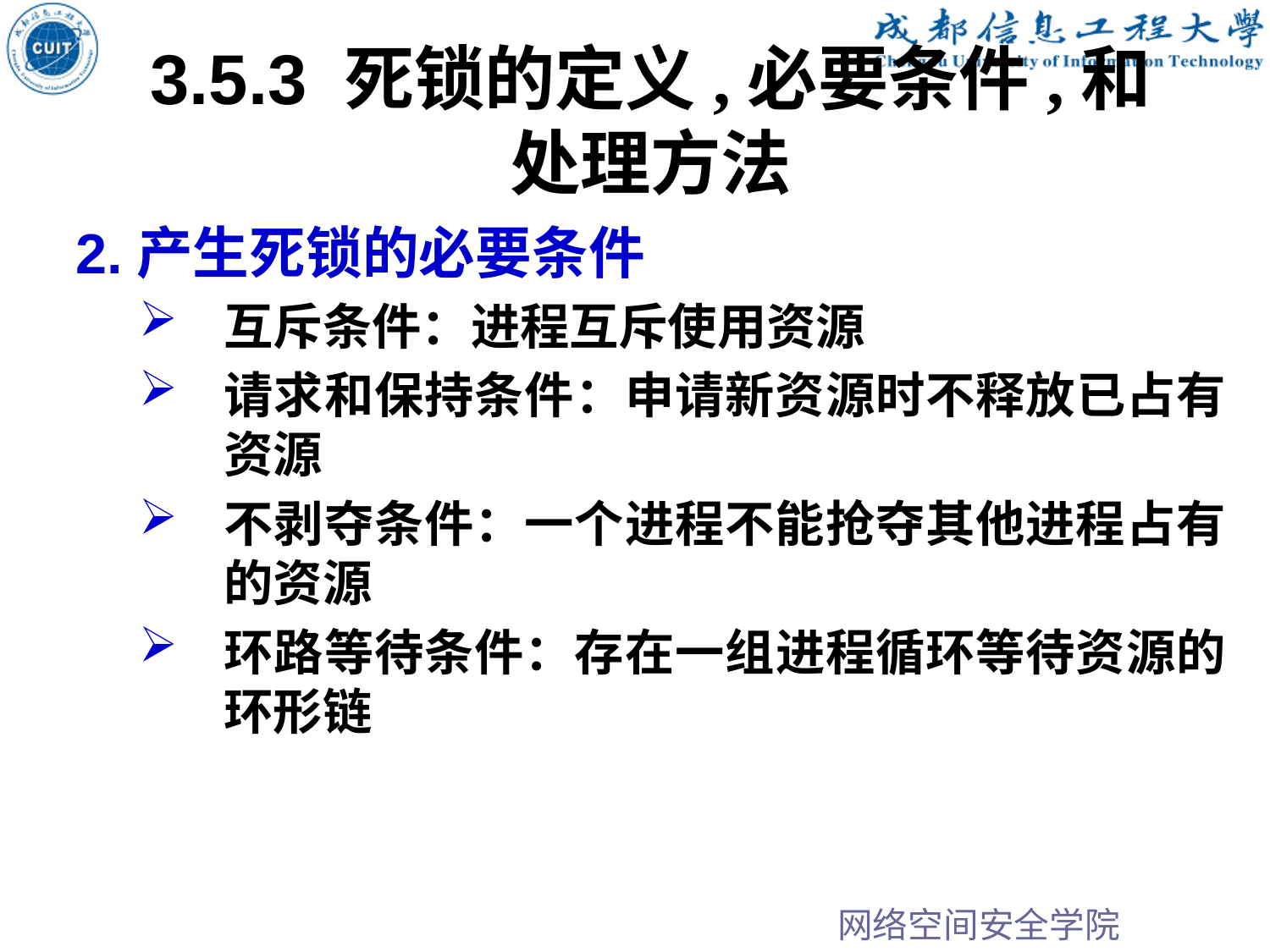

3.5.3 死锁的定义,必要条件,和处理方法
2.产生死锁的必要条件
互斥条件：进程互斥使用资源
请求和保持条件：申请新资源时不释放已占有资源
不剥夺条件：一个进程不能抢夺其他进程占有的资源
环路等待条件：存在一组进程循环等待资源的环形链